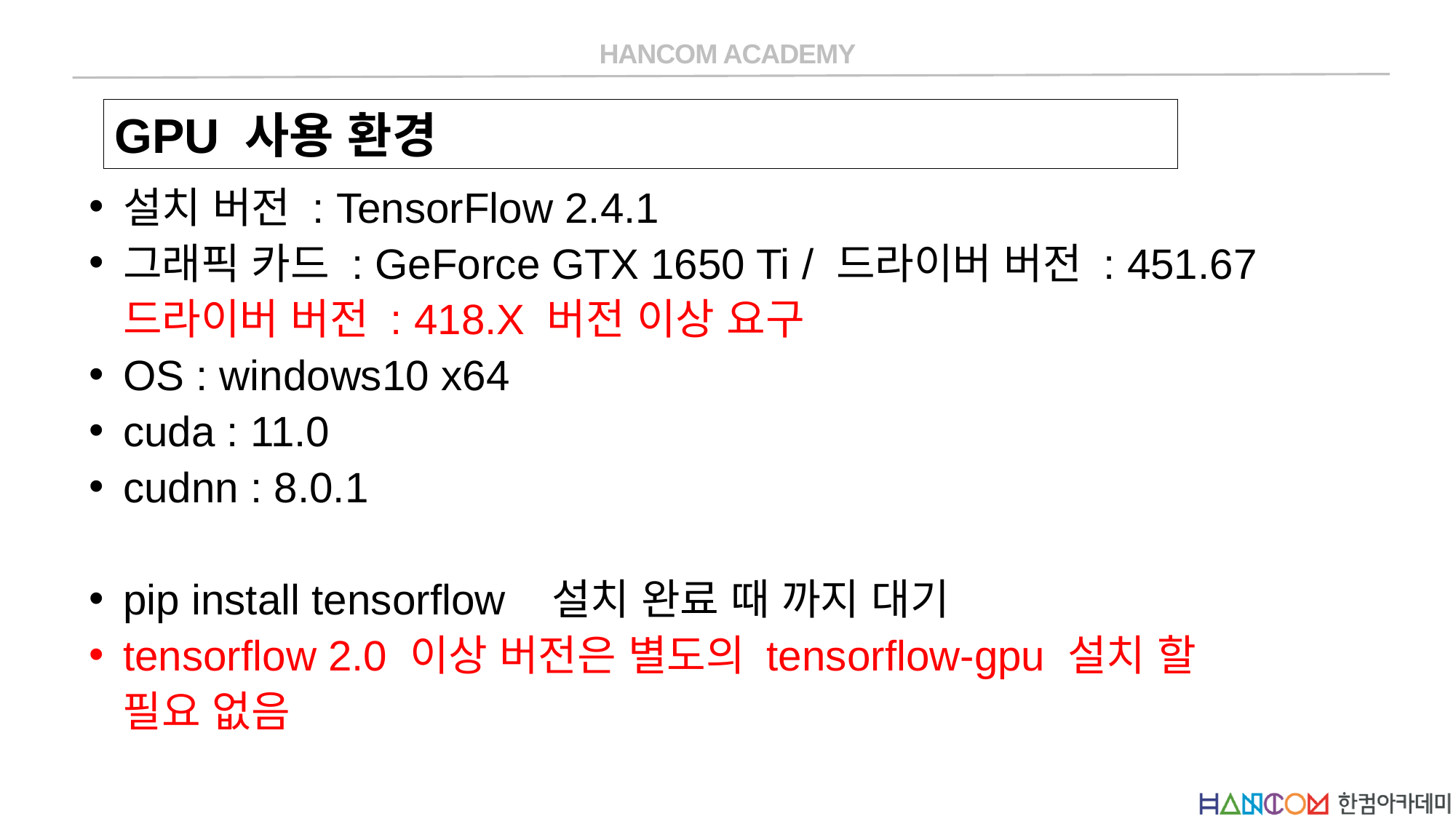

HANCOM ACADEMY
GPU 사용 환경

설치 버전 : TensorFlow 2.4.1
그래픽 카드 : GeForce GTX 1650 Ti / 드라이버 버전 : 451.67
드라이버 버전 : 418.X 버전 이상 요구
OS : windows10 x64
cuda : 11.0
cudnn : 8.0.1

pip install tensorflow   설치 완료 때 까지 대기
tensorflow 2.0 이상 버전은 별도의 tensorflow-gpu 설치 할
  필요 없음